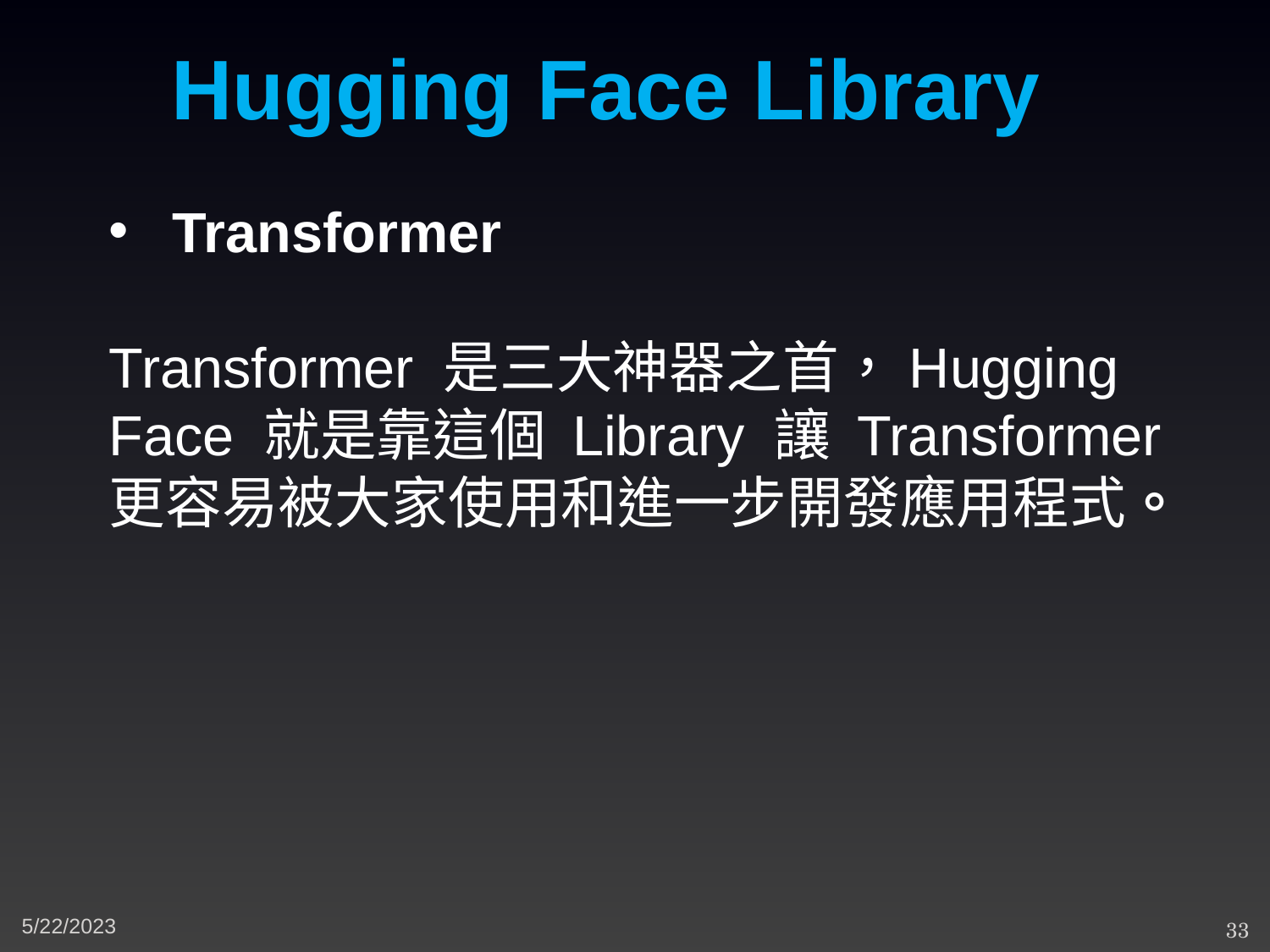

Hugging Face Library
Transformer

Transformer 是三大神器之首，Hugging Face 就是靠這個 Library 讓 Transformer 更容易被大家使用和進一步開發應用程式。

5/22/2023
33